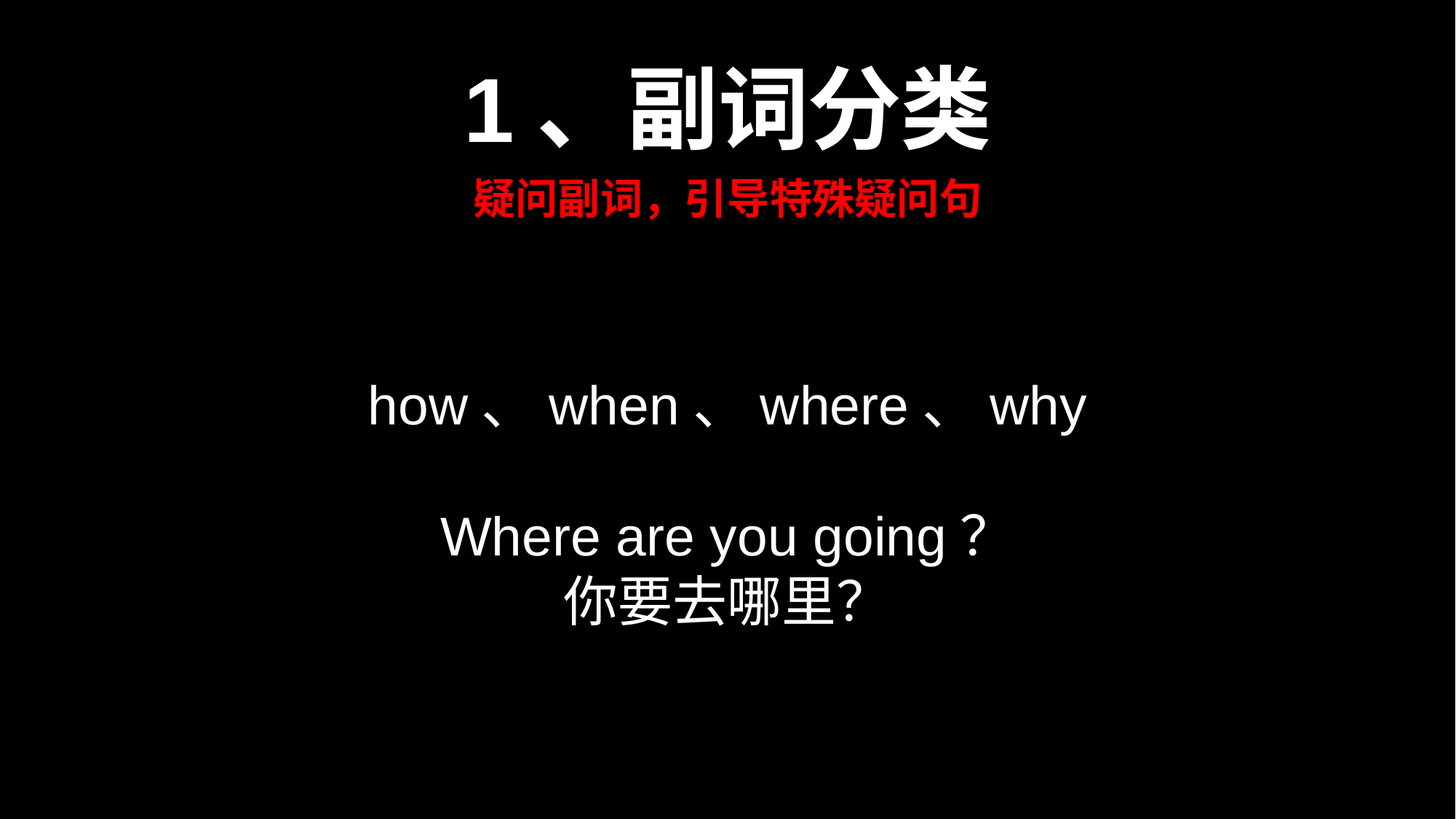

1、副词分类
疑问副词，引导特殊疑问句
how、when、where、why

Where are you going？
你要去哪里？